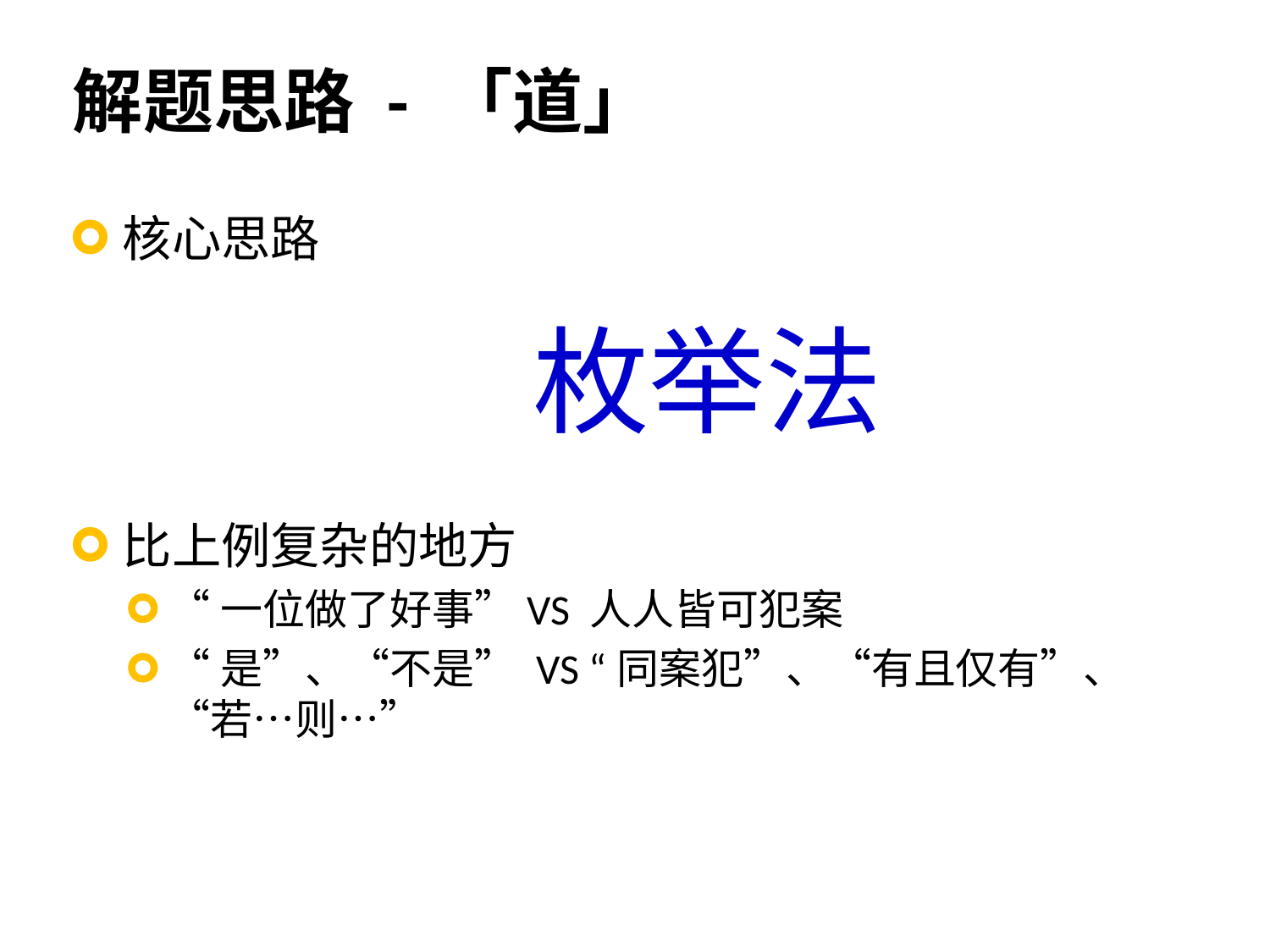

# 解题思路 - 「道」
核心思路

比上例复杂的地方
“一位做了好事”VS 人人皆可犯案
“是”、“不是” VS “同案犯”、“有且仅有”、“若…则…”
枚举法